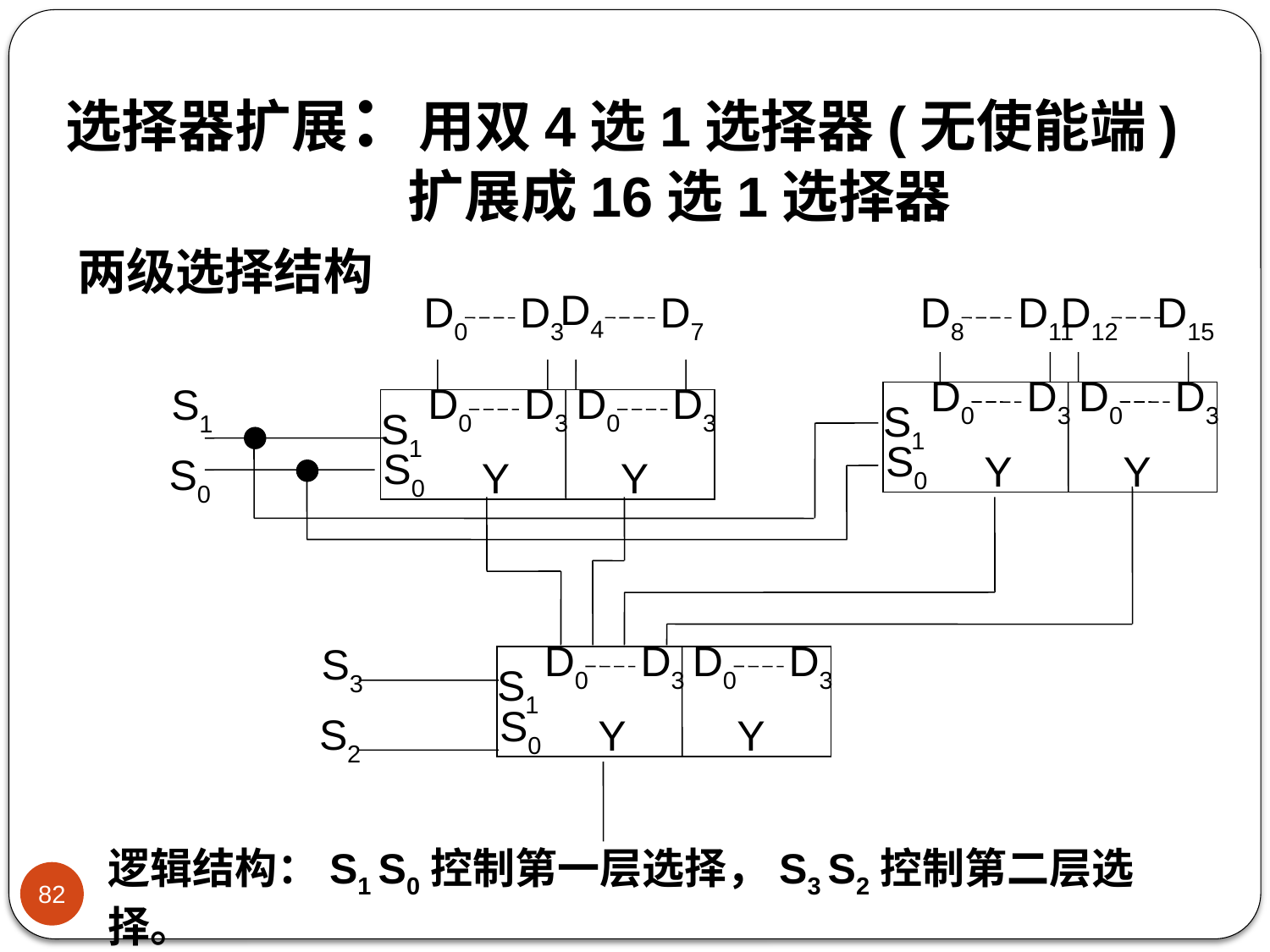

# 选择器扩展：用双4选1选择器(无使能端) 扩展成16选1选择器
两级选择结构
D4
D0
D3
D7
D8
D11
D12
D15

S1

S0

S3

S2

D0
D3
D0
D3

S1

S0
Y
Y

D0
D3
D0
D3

S1

S0
Y
Y
D0
D3
D0
D3

S1

S0
Y
Y

逻辑结构：S1 S0控制第一层选择，S3 S2控制第二层选择。
82